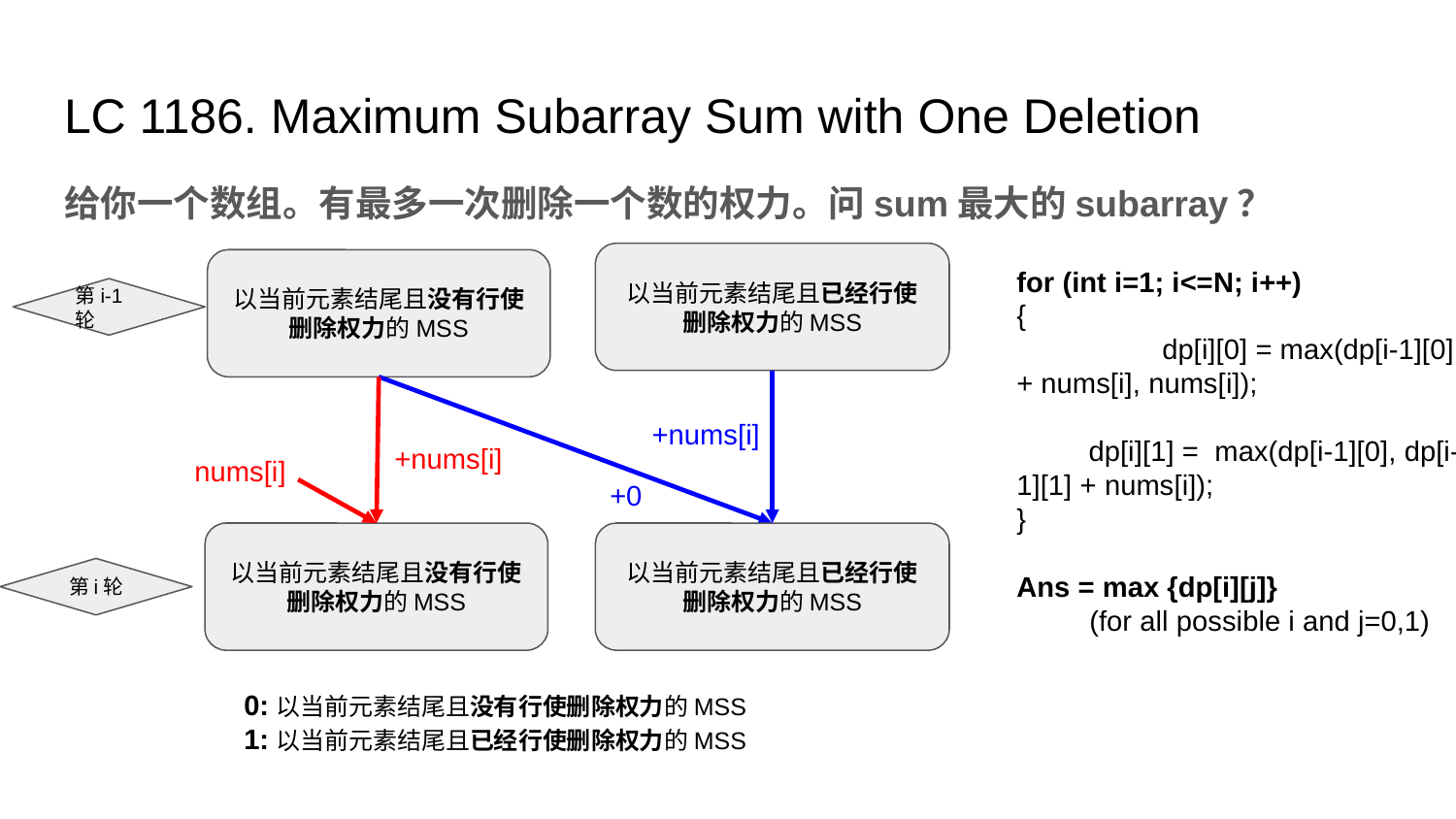

# LC 1186. Maximum Subarray Sum with One Deletion

给你一个数组。有最多一次删除一个数的权力。问sum最大的subarray？
以当前元素结尾且已经行使删除权力的MSS
for (int i=1; i<=N; i++)
{
	dp[i][0] = max(dp[i-1][0] + nums[i], nums[i]);

         dp[i][1] =  max(dp[i-1][0], dp[i-1][1] + nums[i]);
}

Ans = max {dp[i][j]}
(for all possible i and j=0,1)
以当前元素结尾且没有行使删除权力的MSS
第i-1轮
+nums[i]
+nums[i]
nums[i]
+0
以当前元素结尾且没有行使删除权力的MSS
以当前元素结尾且已经行使删除权力的MSS
第i轮
0:以当前元素结尾且没有行使删除权力的MSS
1:以当前元素结尾且已经行使删除权力的MSS